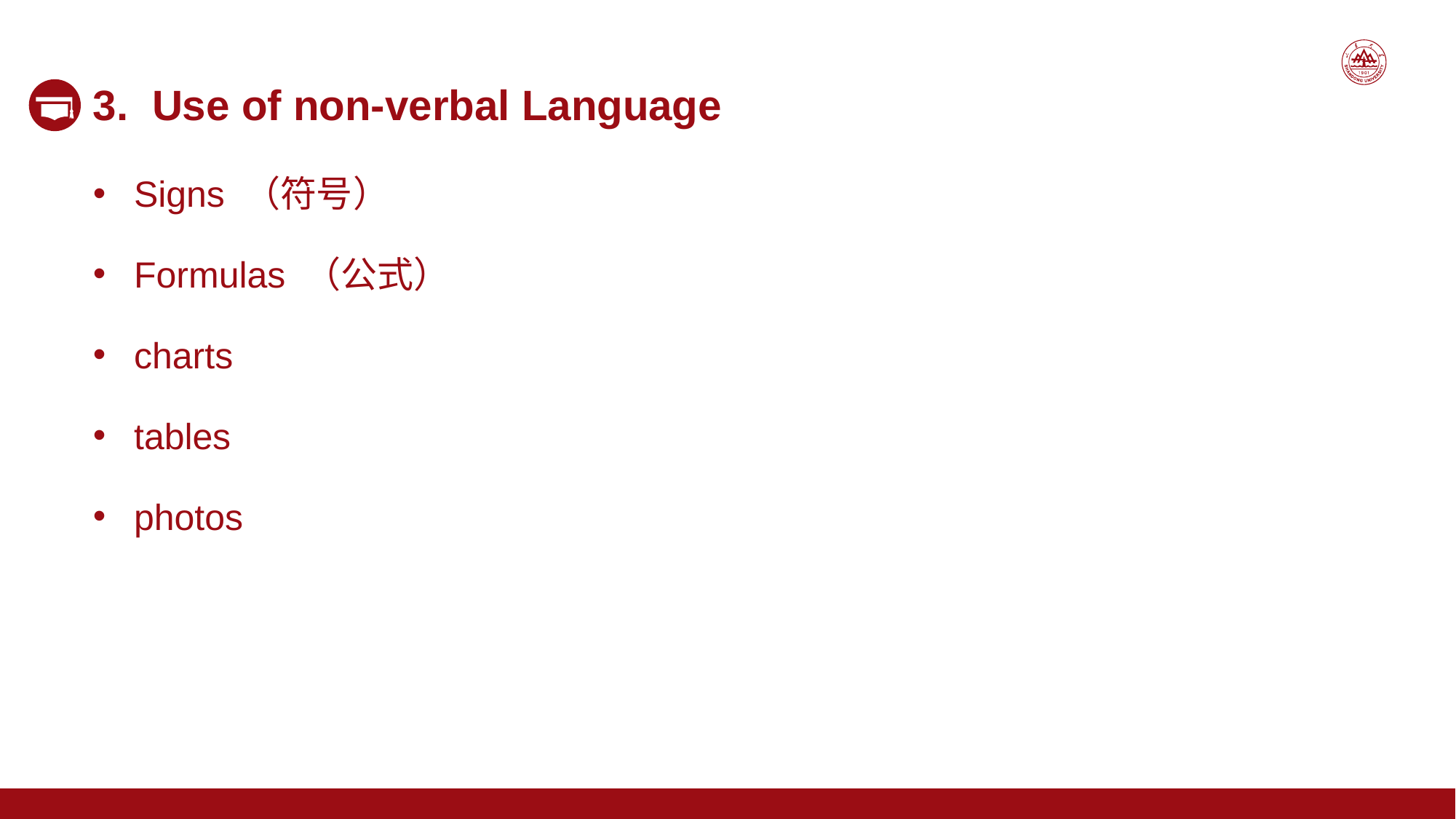

3.  Use of non-verbal Language

Signs （符号）
Formulas （公式）
charts
tables
photos